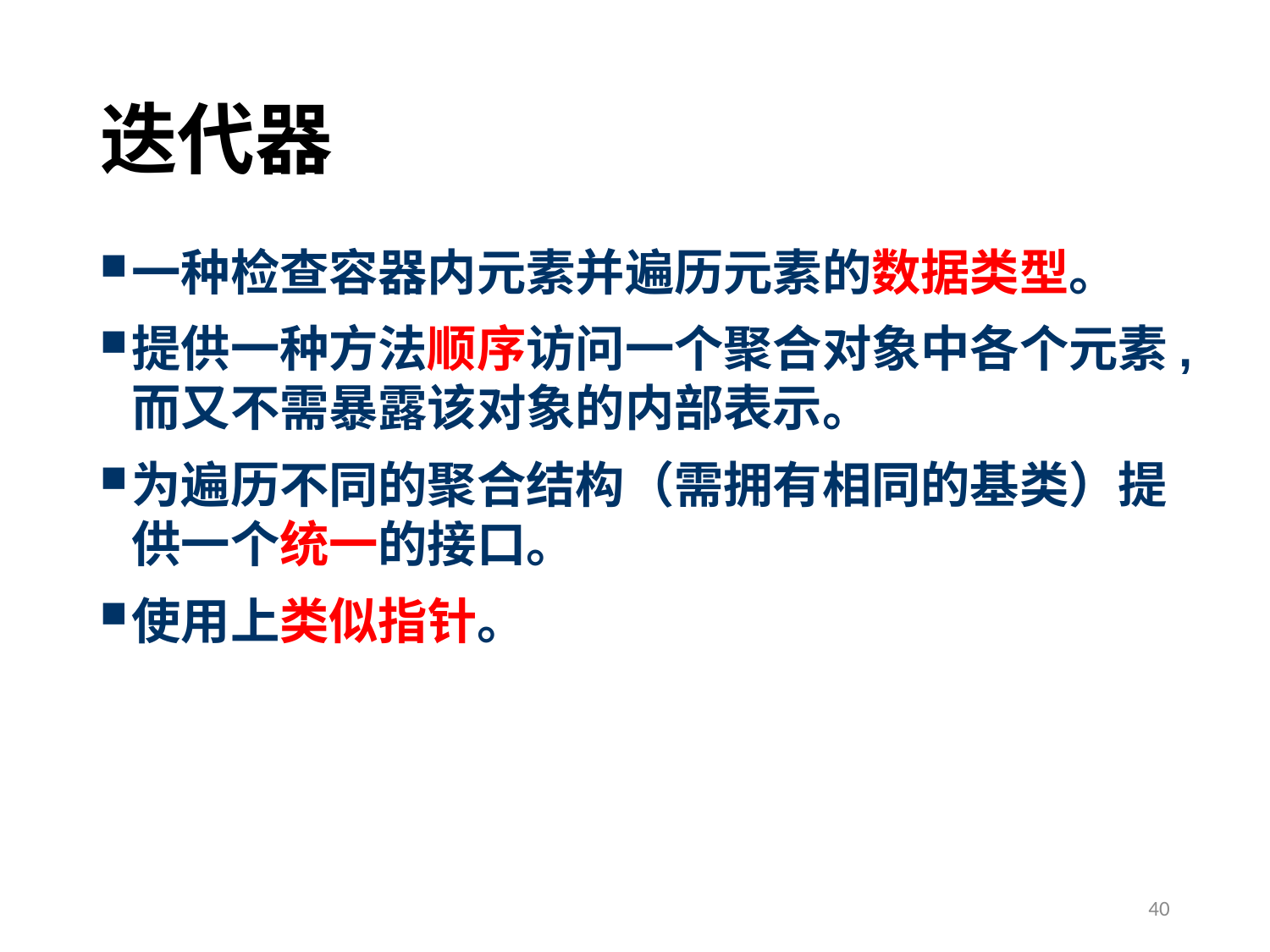

# 迭代器
一种检查容器内元素并遍历元素的数据类型。
提供一种方法顺序访问一个聚合对象中各个元素, 而又不需暴露该对象的内部表示。
为遍历不同的聚合结构（需拥有相同的基类）提供一个统一的接口。
使用上类似指针。
40